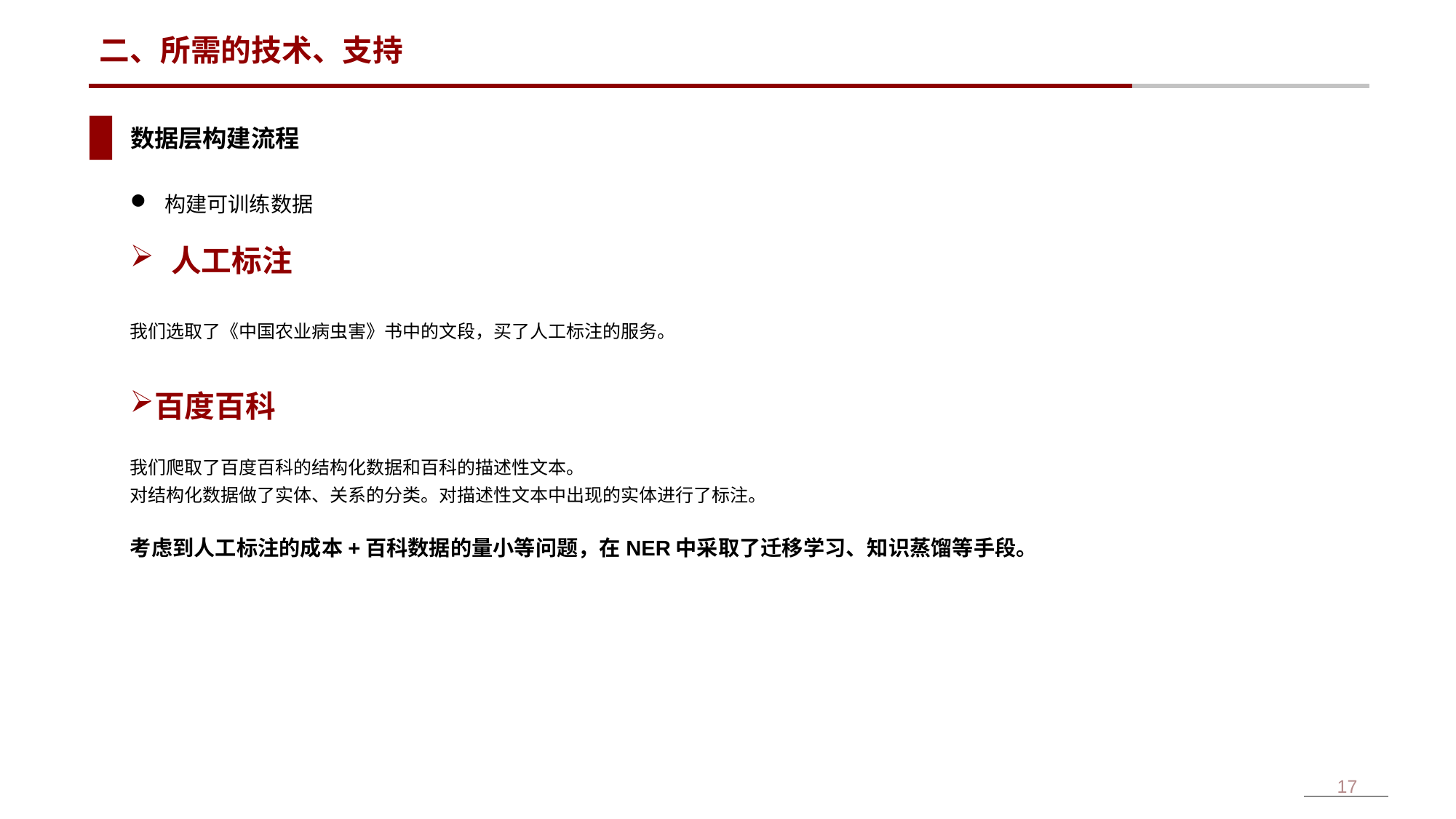

# 二、所需的技术、支持
数据层构建流程
构建可训练数据
人工标注

我们选取了《中国农业病虫害》书中的文段，买了人工标注的服务。

百度百科

我们爬取了百度百科的结构化数据和百科的描述性文本。
对结构化数据做了实体、关系的分类。对描述性文本中出现的实体进行了标注。

考虑到人工标注的成本+百科数据的量小等问题，在NER中采取了迁移学习、知识蒸馏等手段。
17